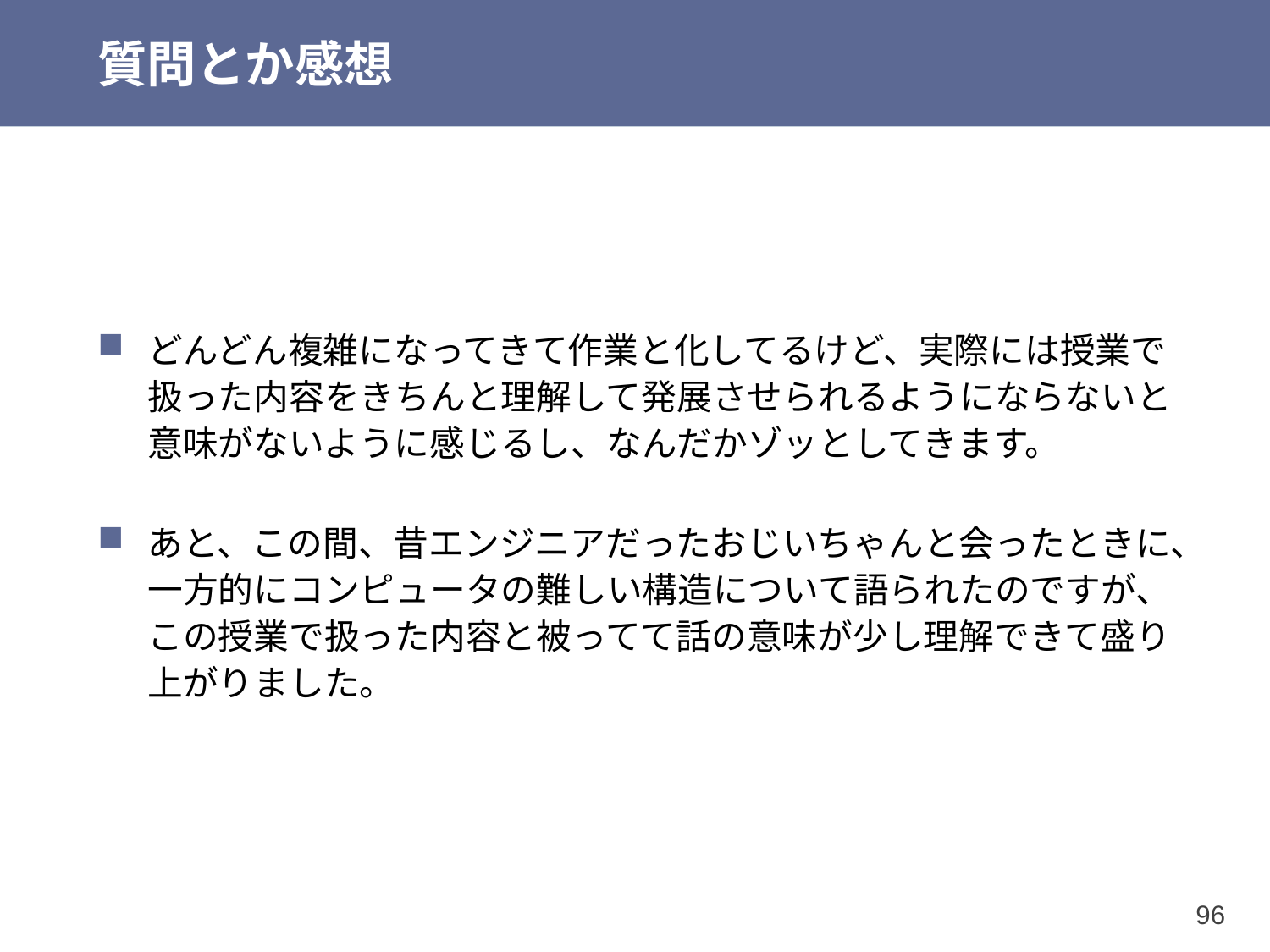

# 質問とか感想
どんどん複雑になってきて作業と化してるけど、実際には授業で扱った内容をきちんと理解して発展させられるようにならないと意味がないように感じるし、なんだかゾッとしてきます。
あと、この間、昔エンジニアだったおじいちゃんと会ったときに、一方的にコンピュータの難しい構造について語られたのですが、この授業で扱った内容と被ってて話の意味が少し理解できて盛り上がりました。